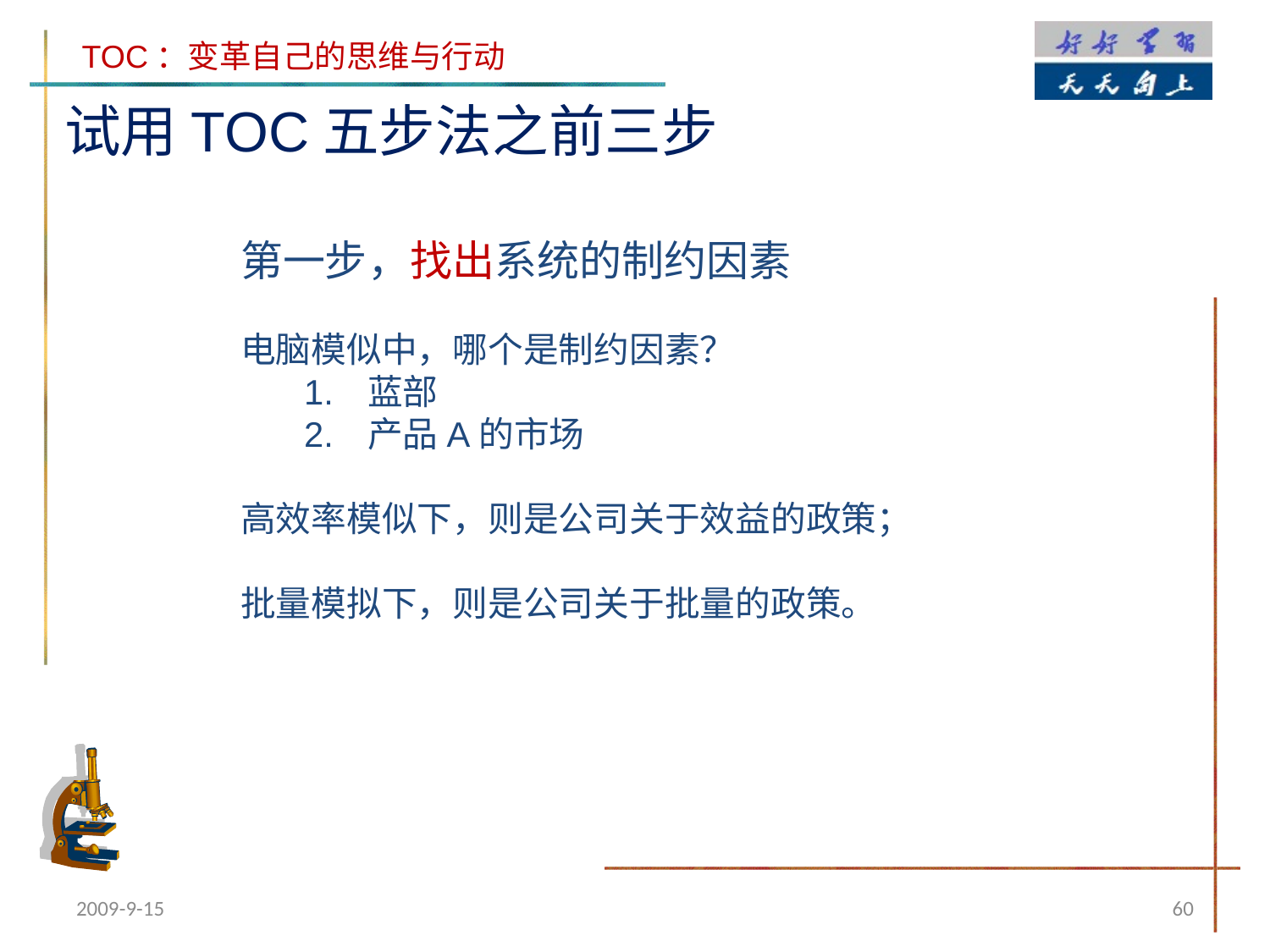

试用TOC五步法之前三步
第一步，找出系统的制约因素

电脑模似中，哪个是制约因素？
蓝部
产品A的市场

高效率模似下，则是公司关于效益的政策；

批量模拟下，则是公司关于批量的政策。
2009-9-15
60